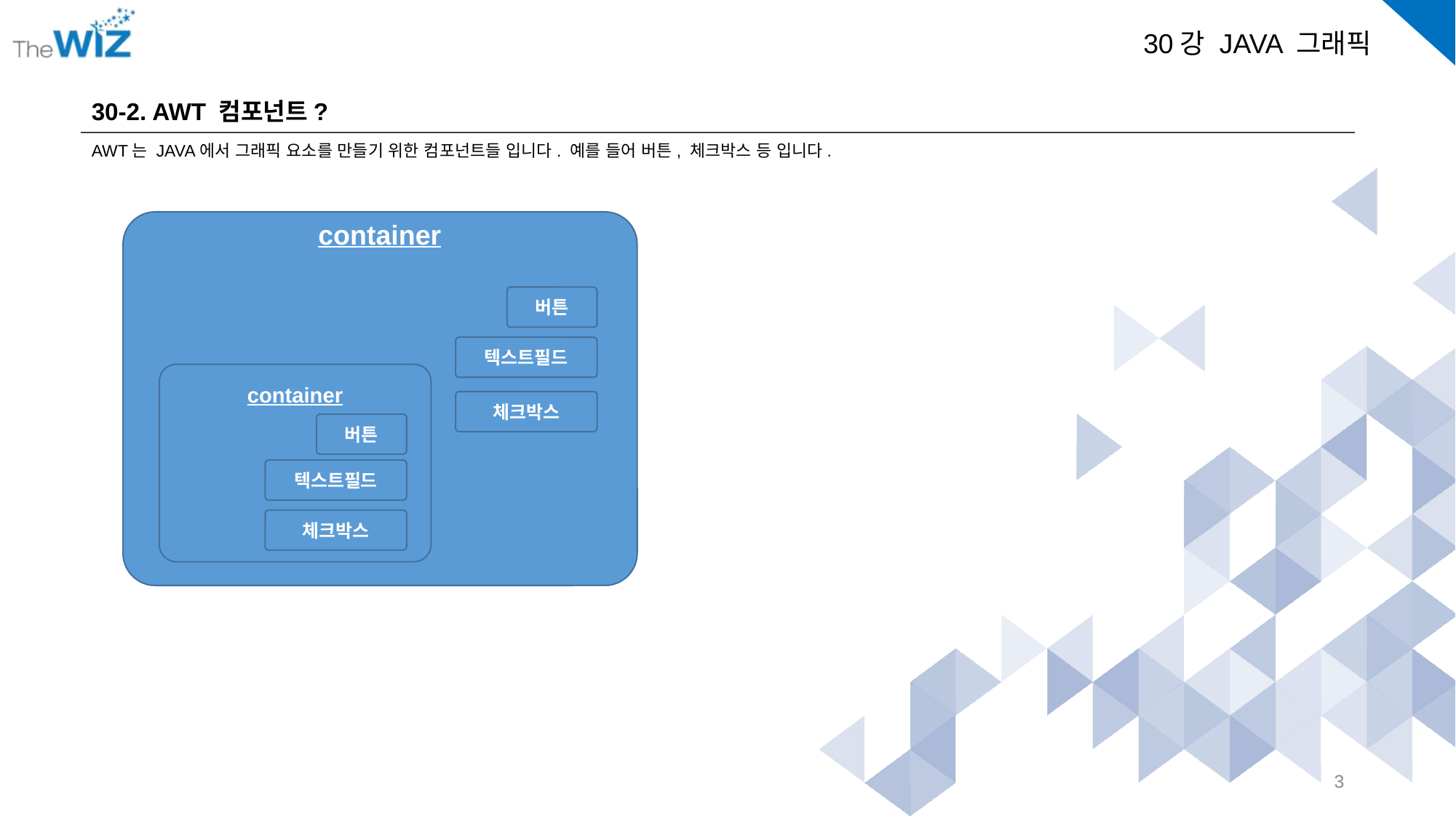

30-2. AWT 컴포넌트?
AWT는 JAVA에서 그래픽 요소를 만들기 위한 컴포넌트들 입니다. 예를 들어 버튼, 체크박스 등 입니다.

container
버튼
텍스트필드

container
체크박스
버튼
텍스트필드
체크박스
3